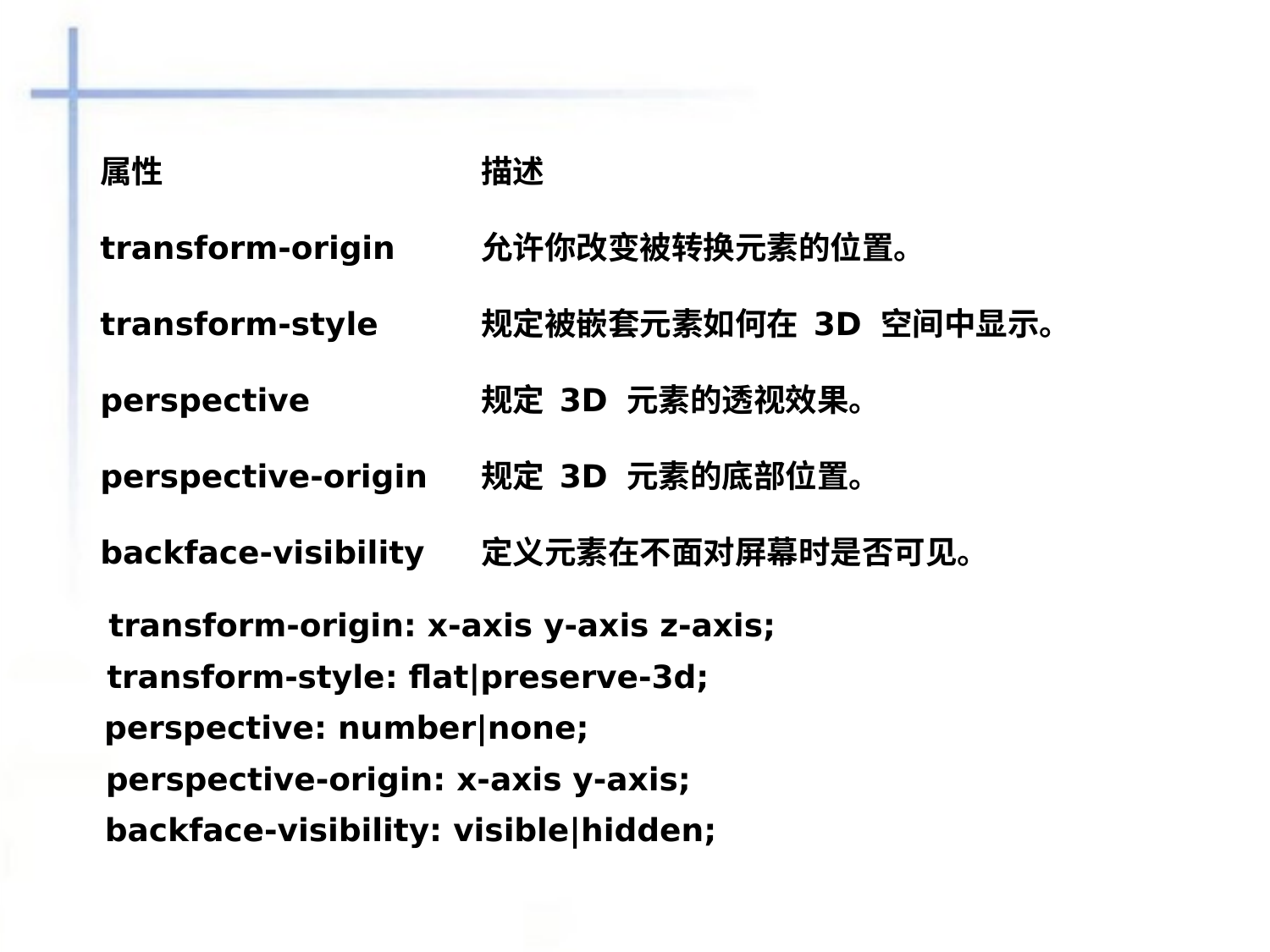

属性			描述

transform-origin	允许你改变被转换元素的位置。

transform-style	规定被嵌套元素如何在 3D 空间中显示。

perspective		规定 3D 元素的透视效果。

perspective-origin	规定 3D 元素的底部位置。

backface-visibility	定义元素在不面对屏幕时是否可见。
transform-origin: x-axis y-axis z-axis;
transform-style: flat|preserve-3d;
perspective: number|none;
perspective-origin: x-axis y-axis;
backface-visibility: visible|hidden;